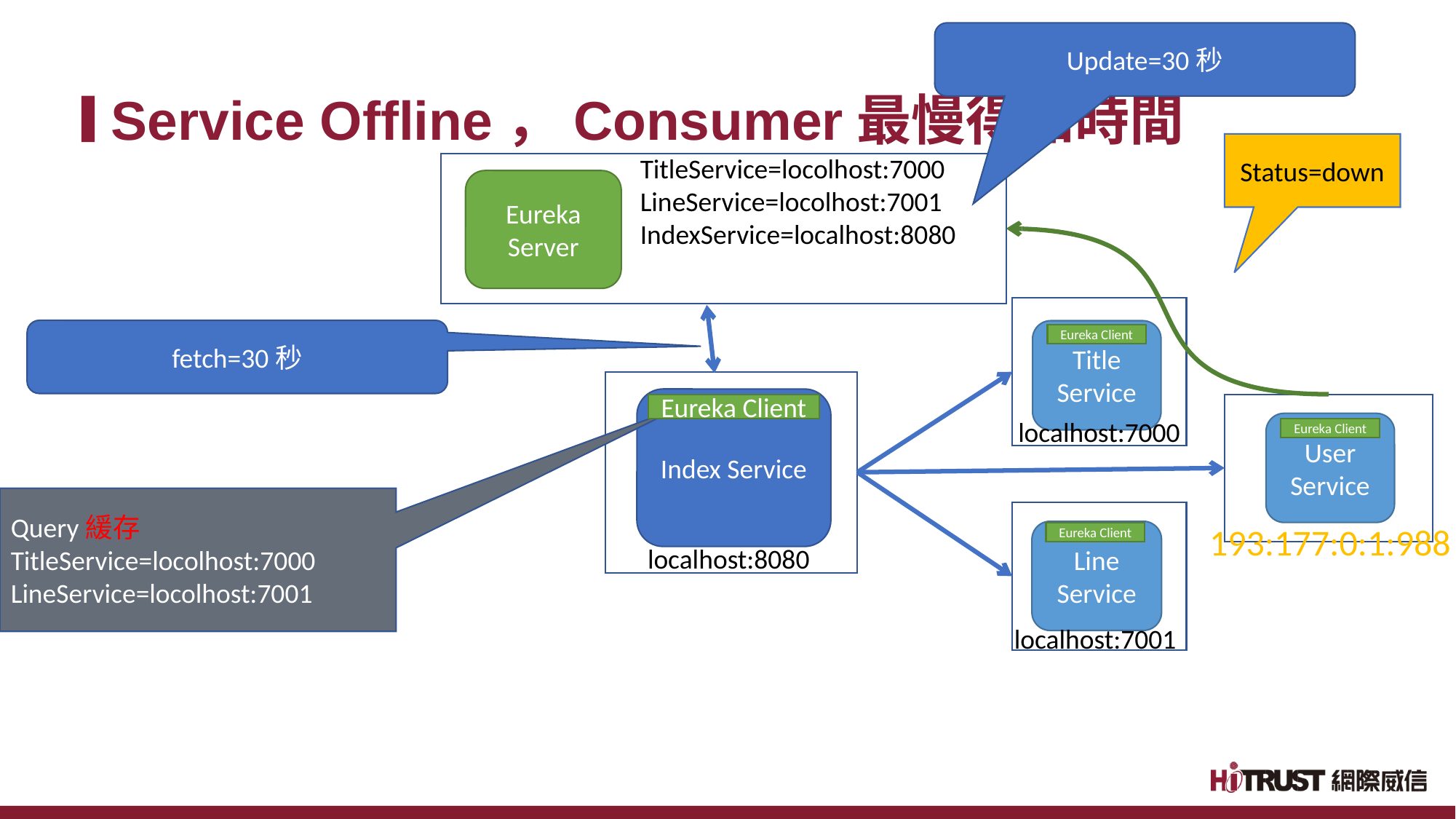

Update=30秒
# Service Offline，Consumer最慢得知時間
Status=down
TitleService=locolhost:7000
LineService=locolhost:7001
IndexService=localhost:8080

Eureka
Server

fetch=30秒
Title Service
Eureka Client

Index Service
Eureka Client

localhost:7000
User
Service
Eureka Client
Query緩存
TitleService=locolhost:7000
LineService=locolhost:7001

193:177:0:1:988
Line Service
Eureka Client
localhost:8080
localhost:7001